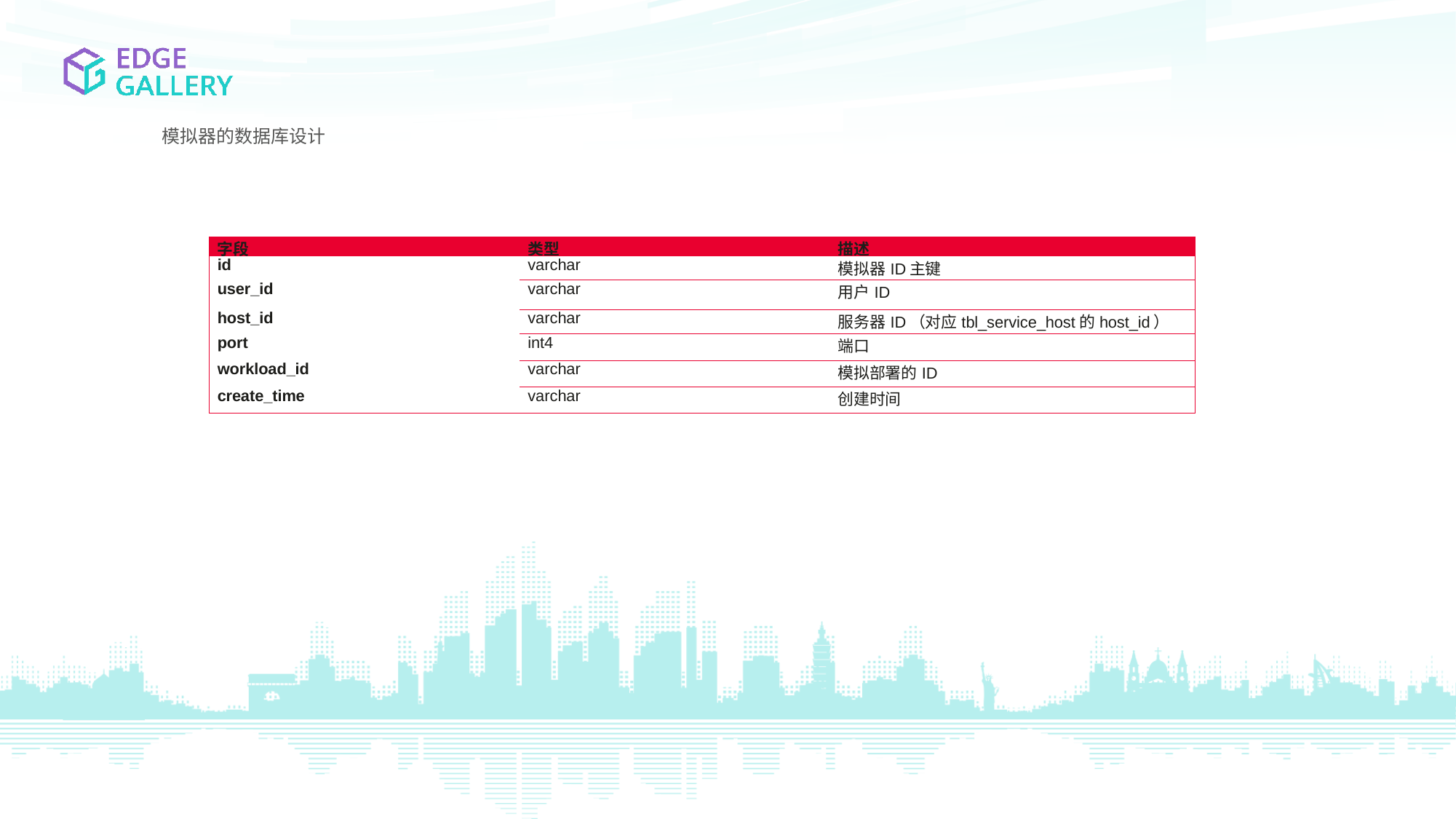

模拟器的数据库设计
| 字段 | 类型 | 描述 |
| --- | --- | --- |
| id | varchar | 模拟器ID主键 |
| user\_id | varchar | 用户ID |
| host\_id | varchar | 服务器ID（对应tbl\_service\_host的host\_id） |
| port | int4 | 端口 |
| workload\_id | varchar | 模拟部署的ID |
| create\_time | varchar | 创建时间 |